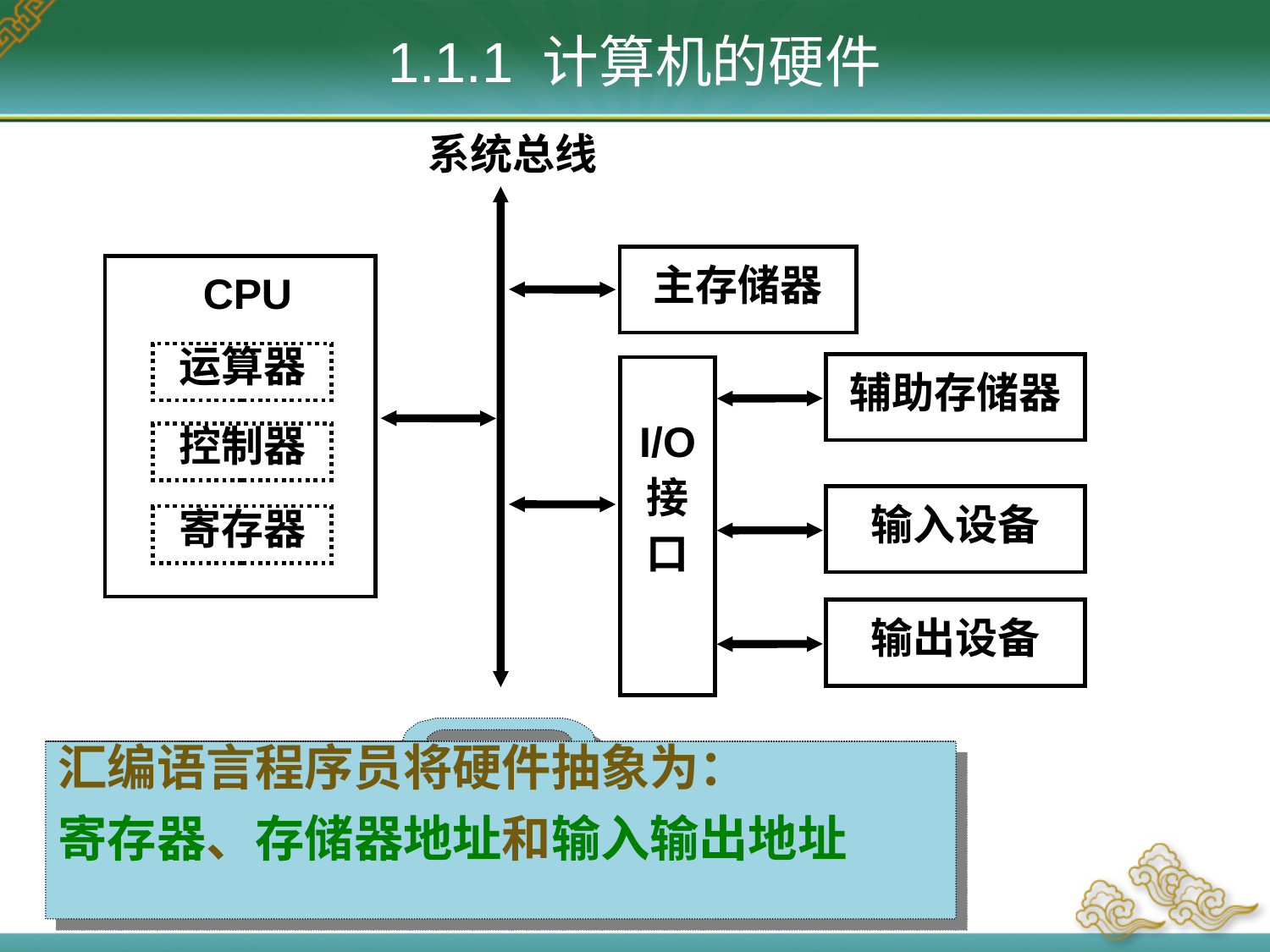

1.1.1 计算机的硬件
系统总线

主存储器

CPU
运算器
控制器
寄存器

辅助存储器

I/O
接
口

输入设备

输出设备

汇编语言程序员将硬件抽象为：
寄存器、存储器地址和输入输出地址